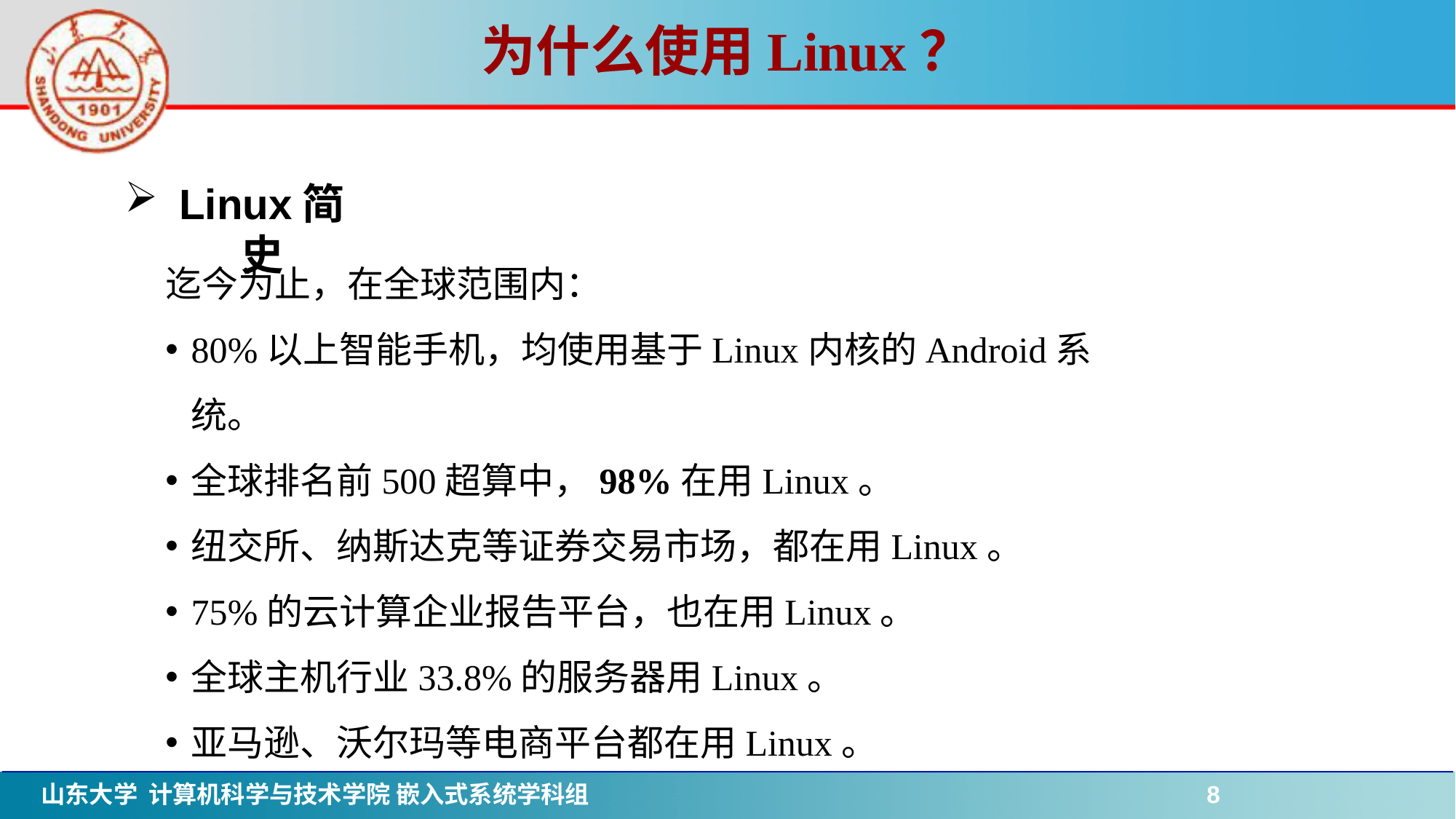

# 为什么使用Linux？
Linux简史
迄今为止，在全球范围内：
80%以上智能手机，均使用基于Linux内核的Android系统。
全球排名前500超算中，98%在用Linux。
纽交所、纳斯达克等证券交易市场，都在用Linux。
75%的云计算企业报告平台，也在用Linux。
全球主机行业33.8%的服务器用Linux。
亚马逊、沃尔玛等电商平台都在用Linux。